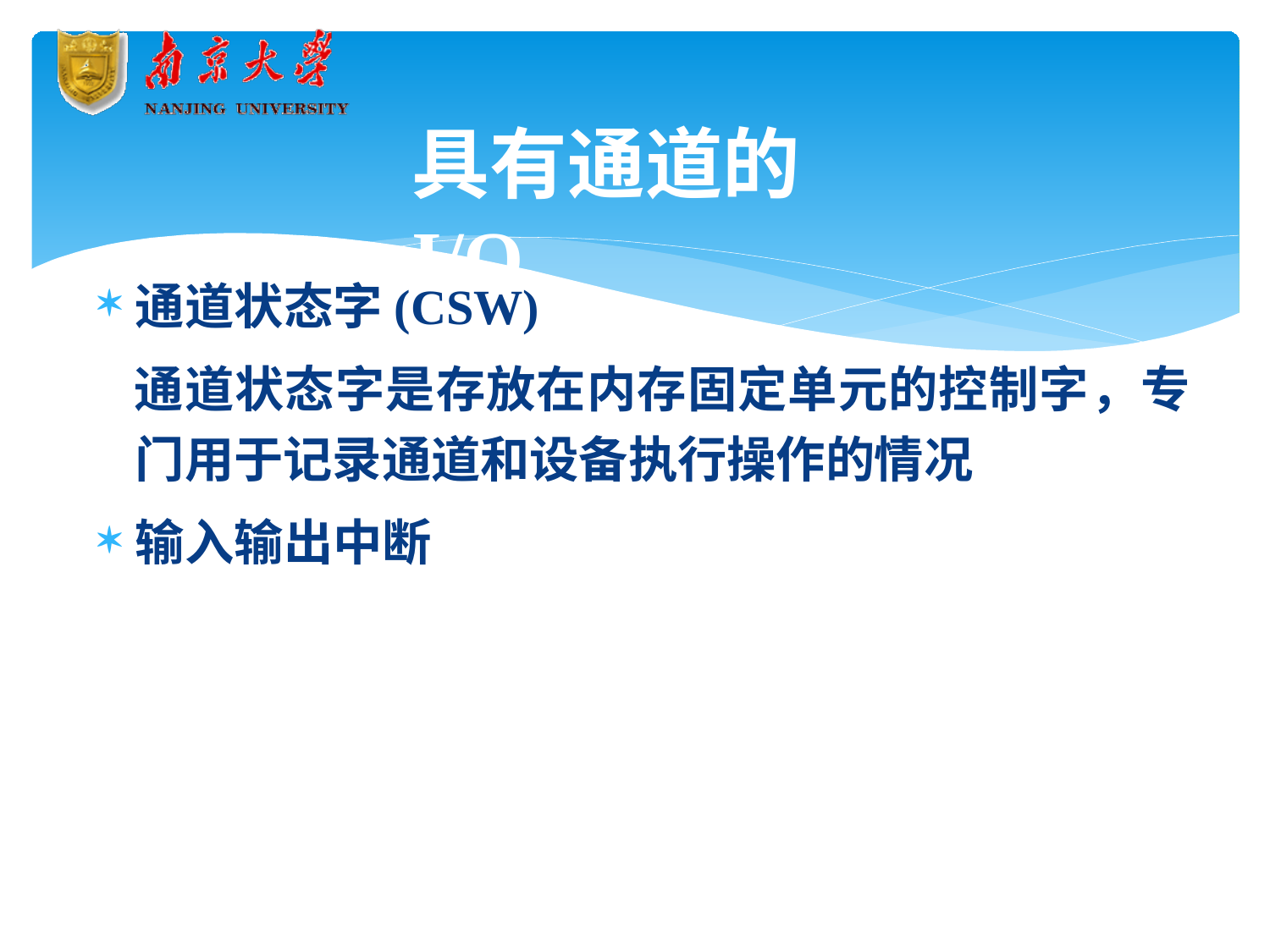

# 具有通道的I/O
通道状态字(CSW)
通道状态字是存放在内存固定单元的控制字，专 门用于记录通道和设备执行操作的情况
输入输出中断